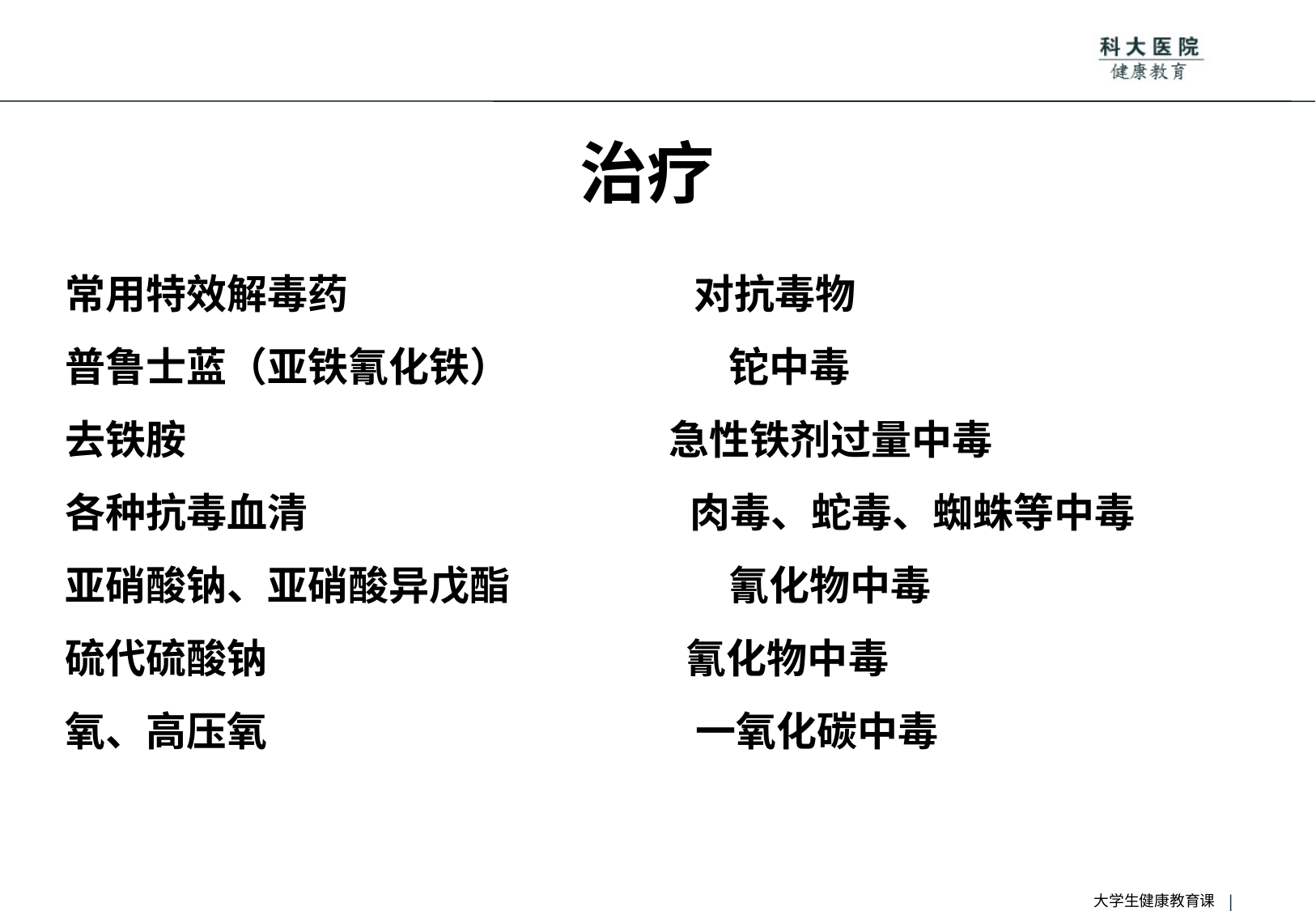

# 治疗
常用特效解毒药                                      对抗毒物
普鲁士蓝（亚铁氰化铁）                        铊中毒
去铁胺                                                     急性铁剂过量中毒
各种抗毒血清                                          肉毒、蛇毒、蜘蛛等中毒
亚硝酸钠、亚硝酸异戊酯                        氰化物中毒
硫代硫酸钠                                              氰化物中毒
氧、高压氧                                               一氧化碳中毒

大学生健康教育课
39